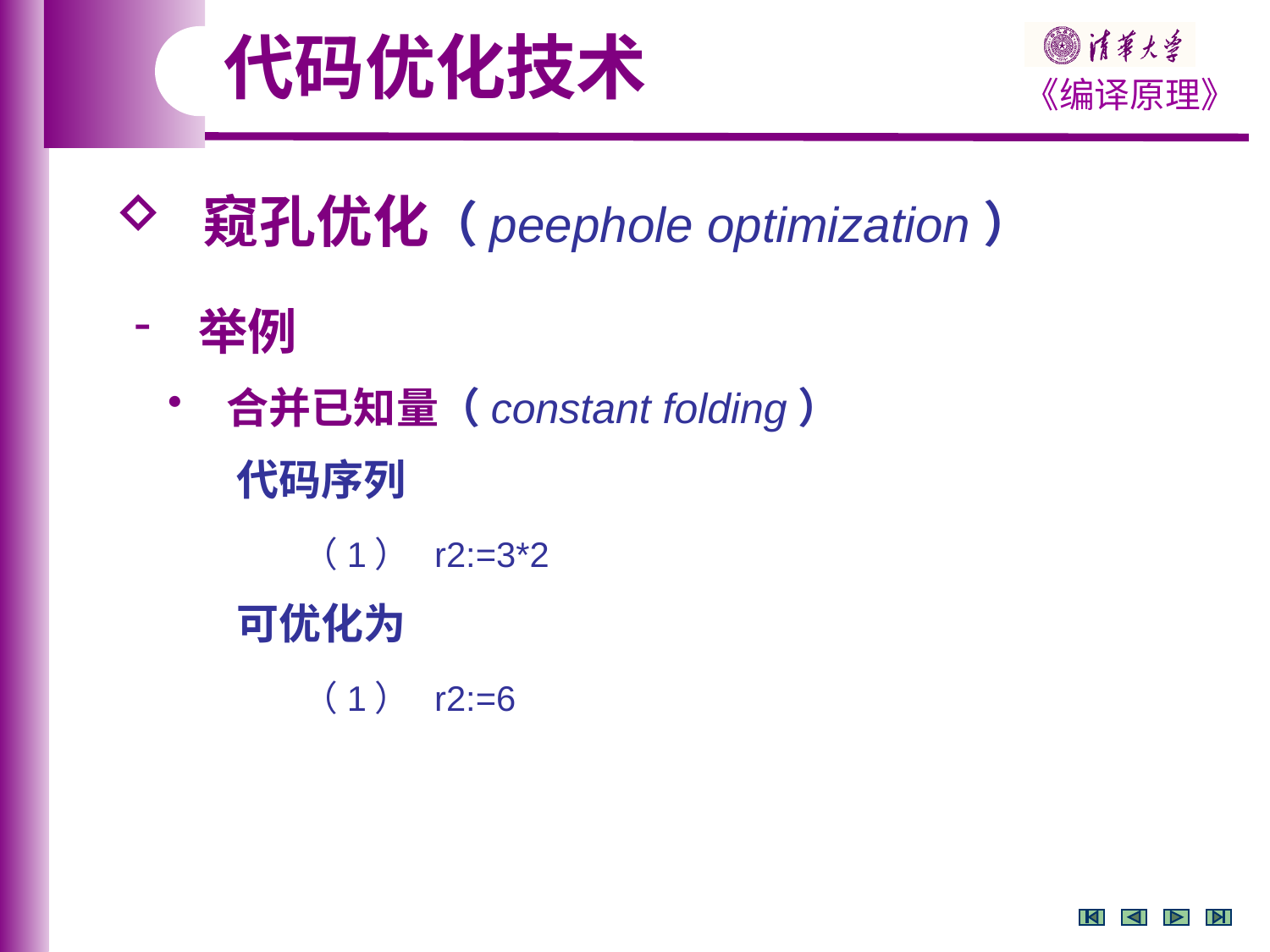

代码优化技术
  窥孔优化（peephole optimization）
  举例

  合并已知量（constant folding）

   代码序列

          （1）  r2:=3*2

   可优化为

          （1）  r2:=6